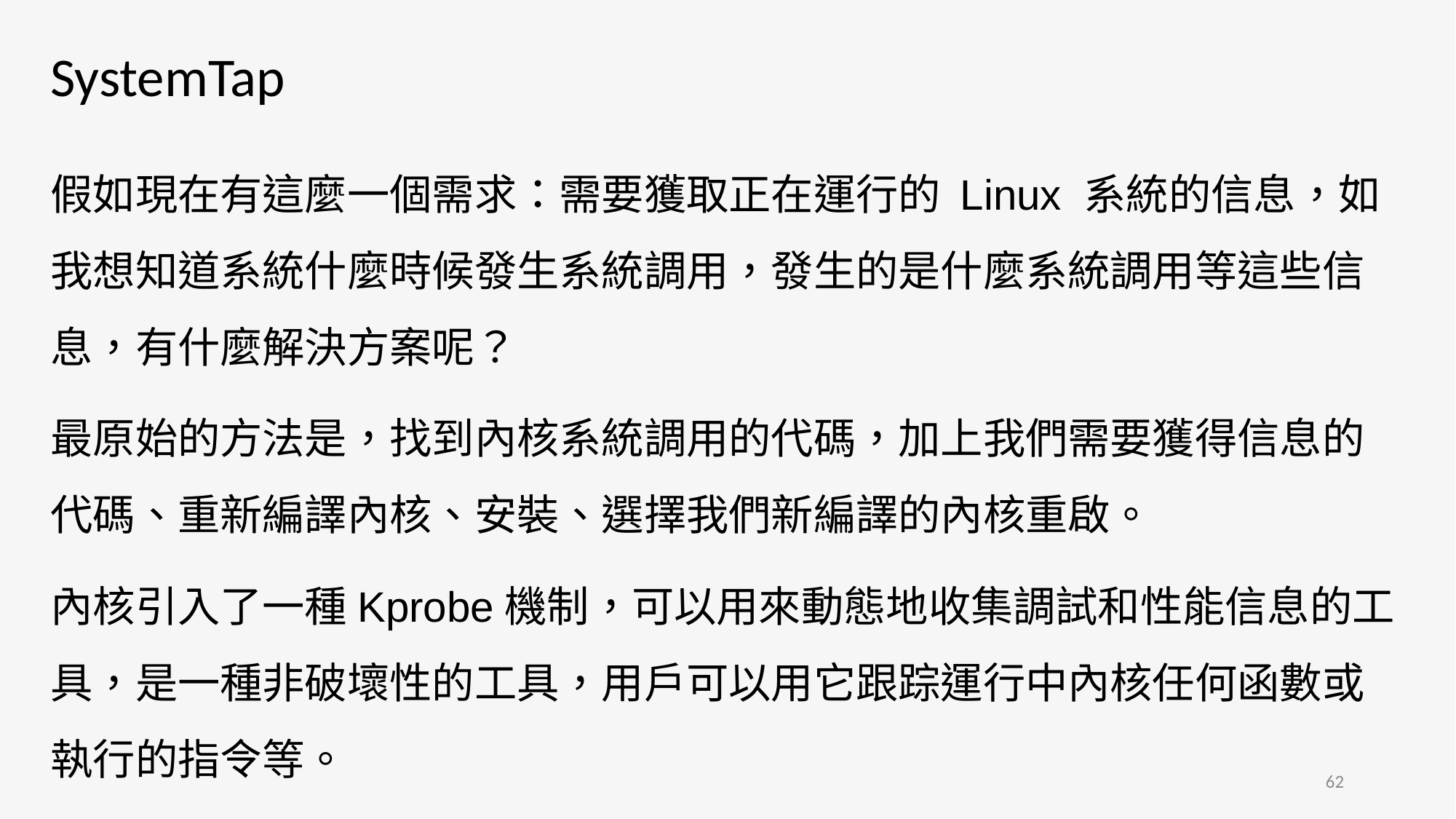

# SystemTap
假如現在有這麼一個需求：需要獲取正在運行的 Linux 系統的信息，如我想知道系統什麼時候發生系統調用，發生的是什麼系統調用等這些信息，有什麼解決方案呢？
最原始的方法是，找到內核系統調用的代碼，加上我們需要獲得信息的代碼、重新編譯內核、安裝、選擇我們新編譯的內核重啟。
內核引入了一種Kprobe機制，可以用來動態地收集調試和性能信息的工具，是一種非破壞性的工具，用戶可以用它跟踪運行中內核任何函數或執行的指令等。
62